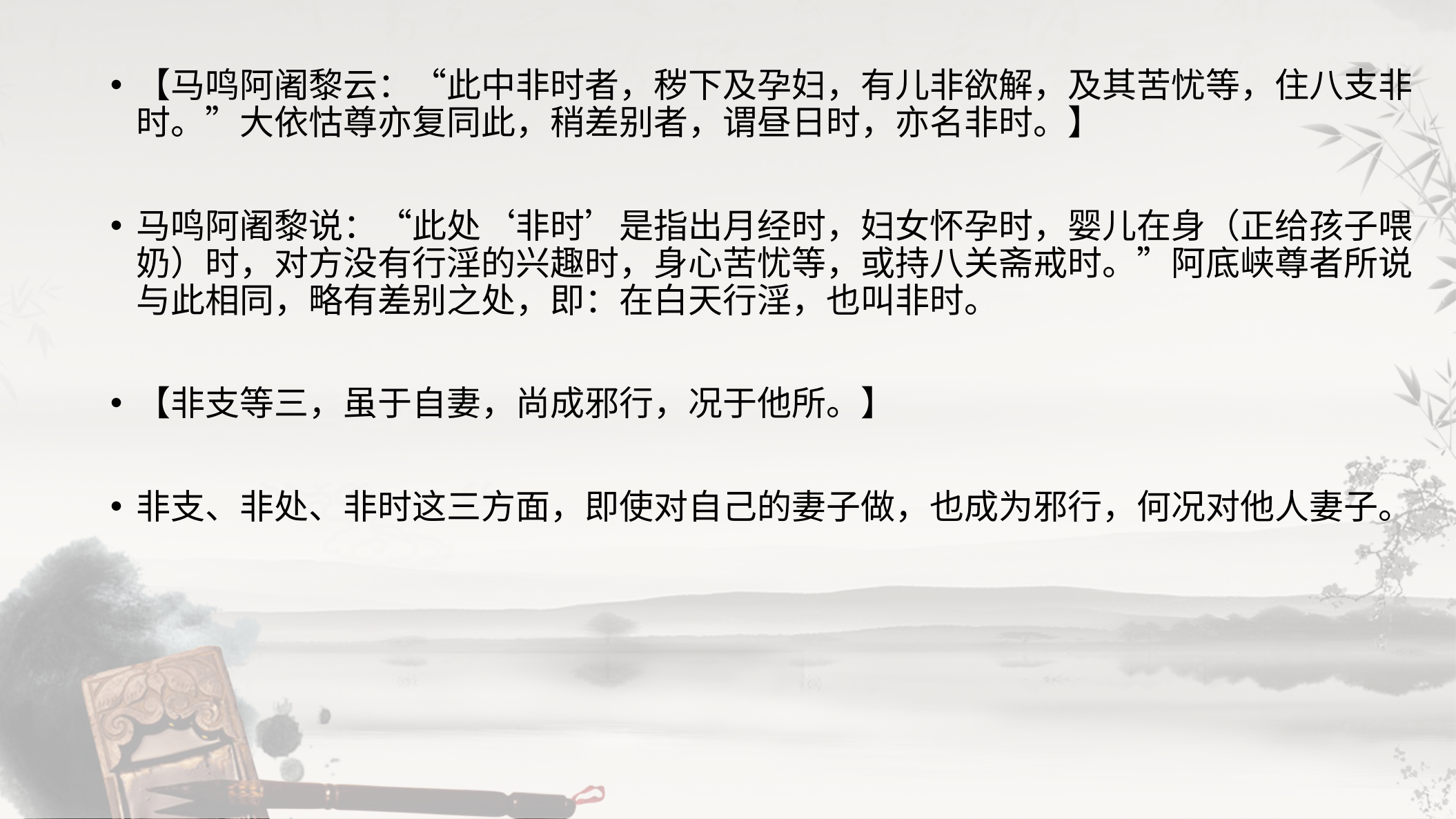

【马鸣阿阇黎云：“此中非时者，秽下及孕妇，有儿非欲解，及其苦忧等，住八支非时。”大依怙尊亦复同此，稍差别者，谓昼日时，亦名非时。】

马鸣阿阇黎说：“此处‘非时’是指出月经时，妇女怀孕时，婴儿在身（正给孩子喂奶）时，对方没有行淫的兴趣时，身心苦忧等，或持八关斋戒时。”阿底峡尊者所说与此相同，略有差别之处，即：在白天行淫，也叫非时。

【非支等三，虽于自妻，尚成邪行，况于他所。】

非支、非处、非时这三方面，即使对自己的妻子做，也成为邪行，何况对他人妻子。